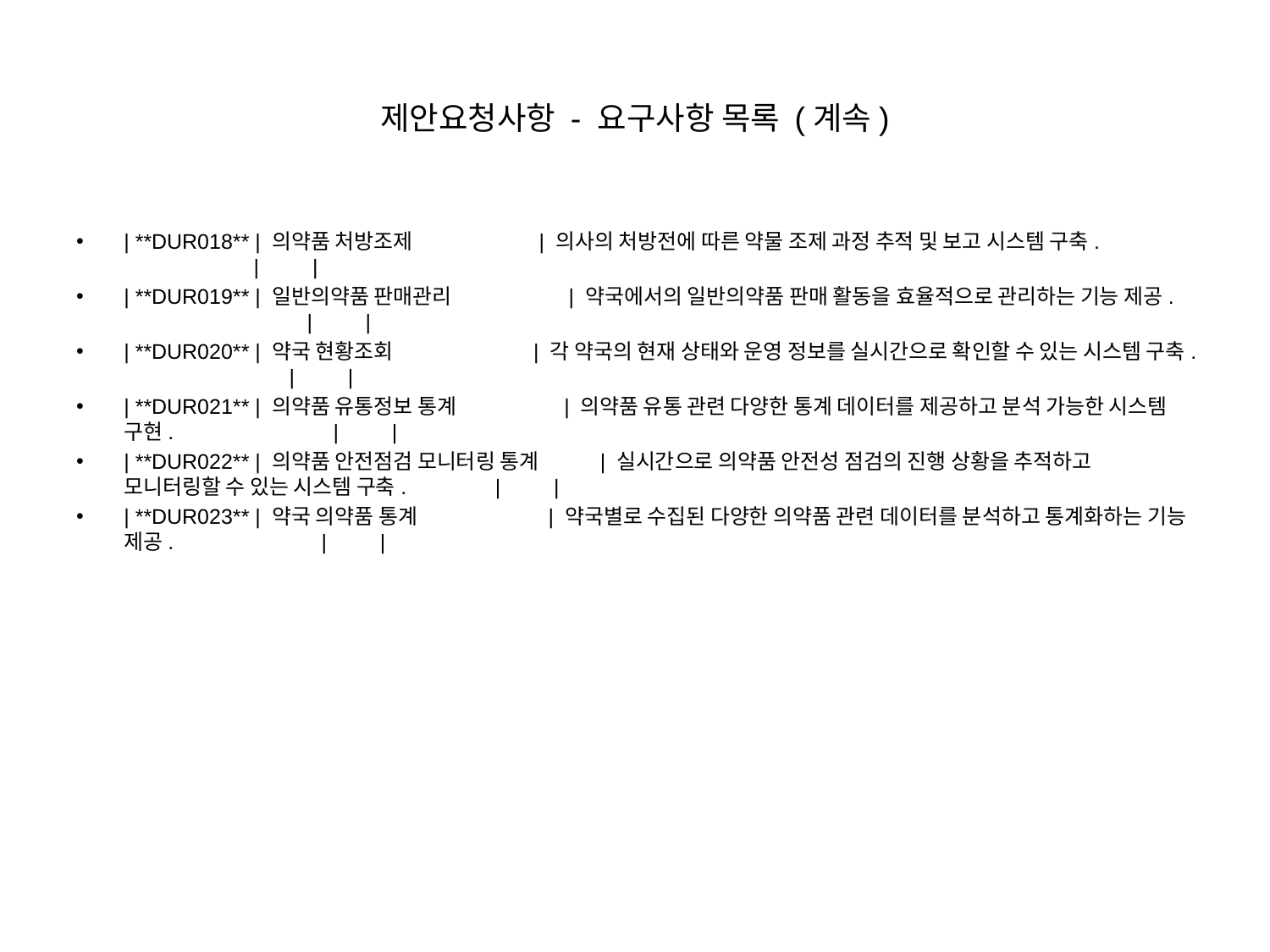

# 제안요청사항 - 요구사항 목록 (계속)
| **DUR018** | 의약품 처방조제                          | 의사의 처방전에 따른 약물 조제 과정 추적 및 보고 시스템 구축.                                      |         |
| **DUR019** | 일반의약품 판매관리                        | 약국에서의 일반의약품 판매 활동을 효율적으로 관리하는 기능 제공.                                   |         |
| **DUR020** | 약국 현황조회                             | 각 약국의 현재 상태와 운영 정보를 실시간으로 확인할 수 있는 시스템 구축.                            |         |
| **DUR021** | 의약품 유통정보 통계                      | 의약품 유통 관련 다양한 통계 데이터를 제공하고 분석 가능한 시스템 구현.                           |         |
| **DUR022** | 의약품 안전점검 모니터링 통계            | 실시간으로 의약품 안전성 점검의 진행 상황을 추적하고 모니터링할 수 있는 시스템 구축.               |         |
| **DUR023** | 약국 의약품 통계                           | 약국별로 수집된 다양한 의약품 관련 데이터를 분석하고 통계화하는 기능 제공.                         |         |